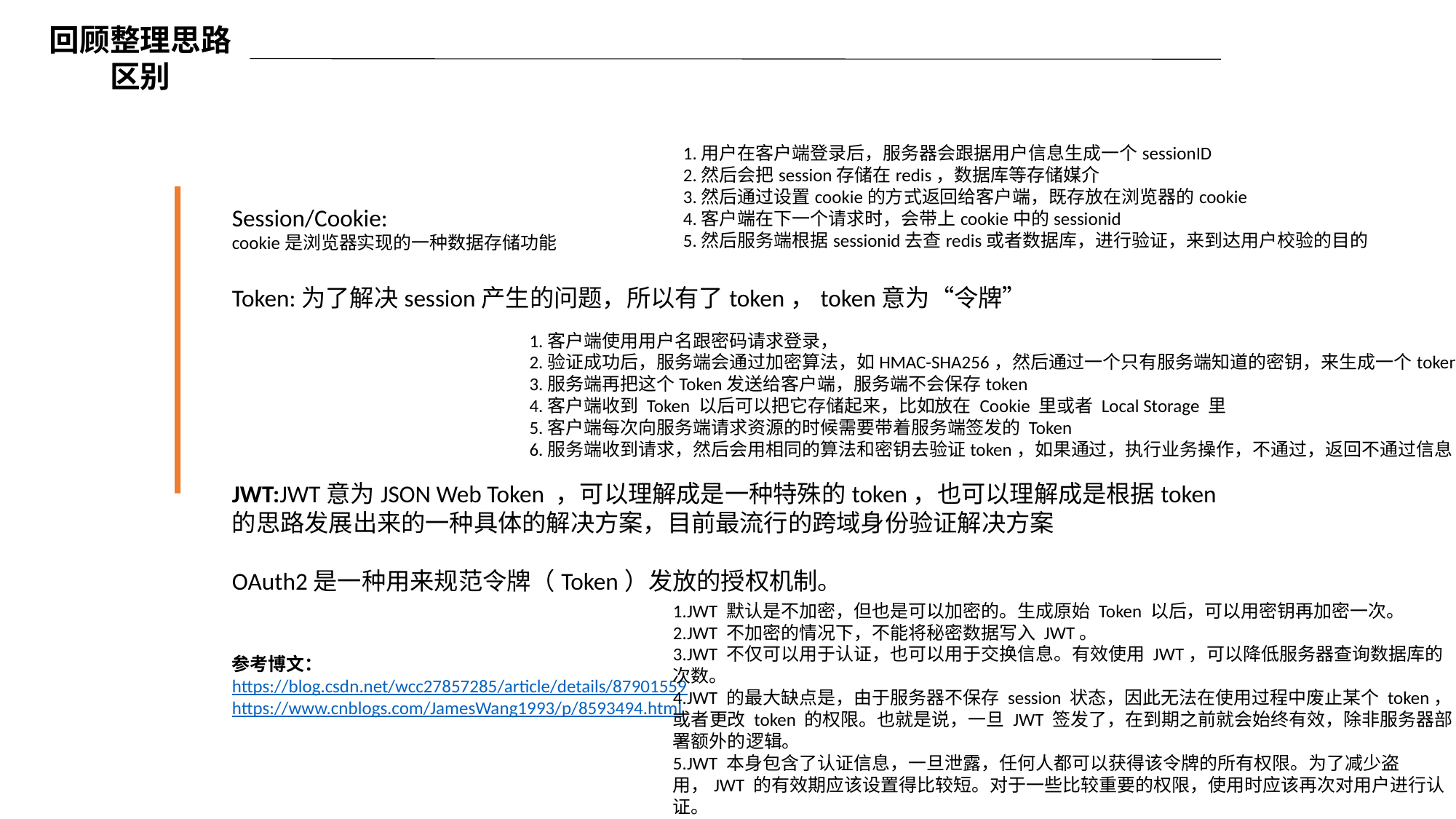

回顾整理思路
区别
1.用户在客户端登录后，服务器会跟据用户信息生成一个sessionID
2.然后会把session存储在redis，数据库等存储媒介
3.然后通过设置cookie的方式返回给客户端，既存放在浏览器的cookie
4.客户端在下一个请求时，会带上cookie中的sessionid
5.然后服务端根据sessionid去查redis或者数据库，进行验证，来到达用户校验的目的

Session/Cookie:
cookie是浏览器实现的一种数据存储功能

Token:为了解决session产生的问题，所以有了token，token意为“令牌”

JWT:JWT意为JSON Web Token ，可以理解成是一种特殊的token，也可以理解成是根据token的思路发展出来的一种具体的解决方案，目前最流行的跨域身份验证解决方案

OAuth2是一种用来规范令牌（Token）发放的授权机制。

参考博文：
https://blog.csdn.net/wcc27857285/article/details/87901559
https://www.cnblogs.com/JamesWang1993/p/8593494.html
1.客户端使用用户名跟密码请求登录，
2.验证成功后，服务端会通过加密算法，如HMAC-SHA256，然后通过一个只有服务端知道的密钥，来生成一个token
3.服务端再把这个Token发送给客户端，服务端不会保存token
4.客户端收到 Token 以后可以把它存储起来，比如放在 Cookie 里或者 Local Storage 里
5.客户端每次向服务端请求资源的时候需要带着服务端签发的 Token
6.服务端收到请求，然后会用相同的算法和密钥去验证token，如果通过，执行业务操作，不通过，返回不通过信息
1.JWT 默认是不加密，但也是可以加密的。生成原始 Token 以后，可以用密钥再加密一次。
2.JWT 不加密的情况下，不能将秘密数据写入 JWT。
3.JWT 不仅可以用于认证，也可以用于交换信息。有效使用 JWT，可以降低服务器查询数据库的次数。
4.JWT 的最大缺点是，由于服务器不保存 session 状态，因此无法在使用过程中废止某个 token，或者更改 token 的权限。也就是说，一旦 JWT 签发了，在到期之前就会始终有效，除非服务器部署额外的逻辑。
5.JWT 本身包含了认证信息，一旦泄露，任何人都可以获得该令牌的所有权限。为了减少盗用，JWT 的有效期应该设置得比较短。对于一些比较重要的权限，使用时应该再次对用户进行认证。
6.为了减少盗用，JWT 不应该使用 HTTP 协议明码传输，要使用 HTTPS 协议传输。